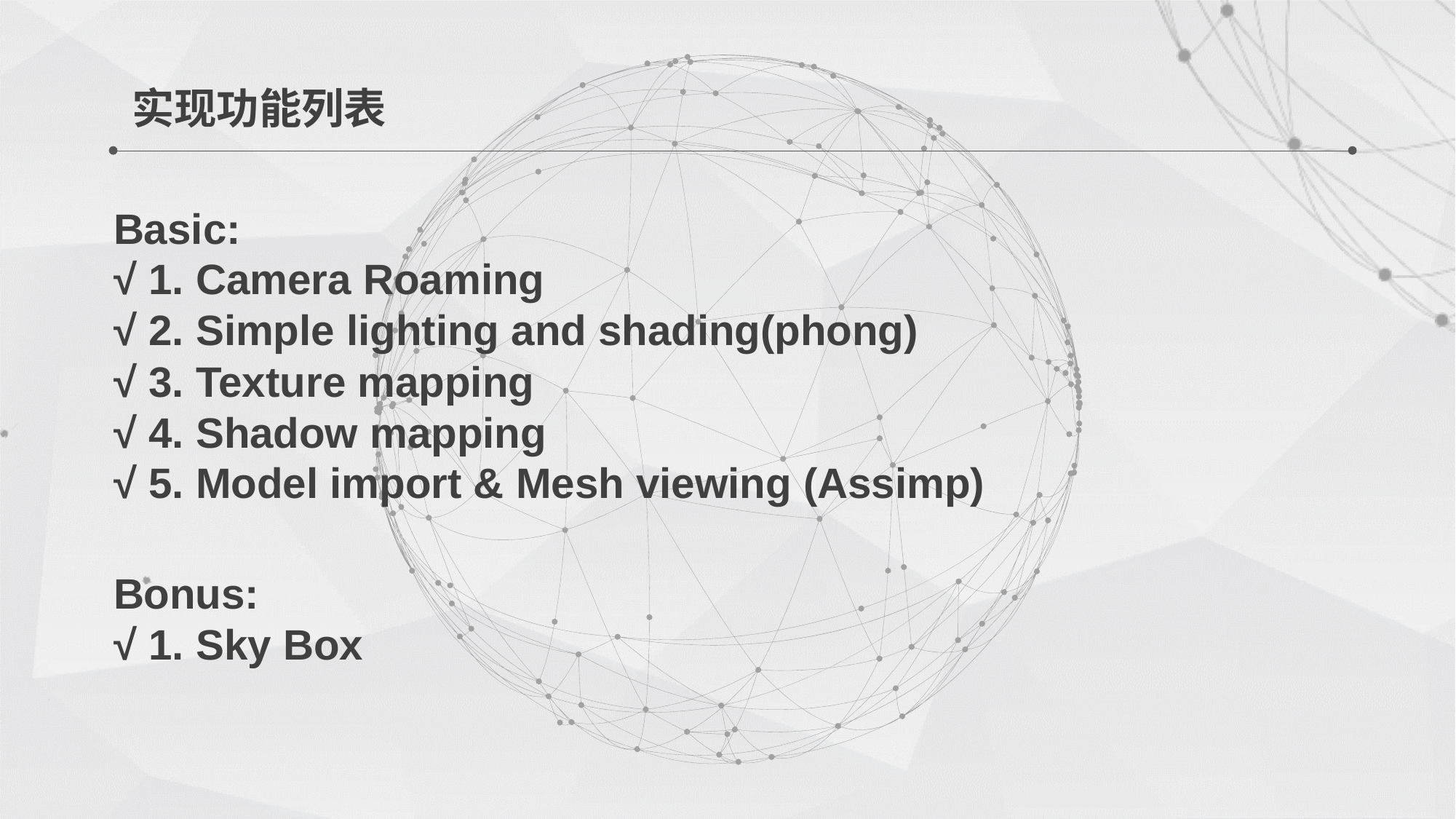

实现功能列表

Basic:
√ 1. Camera Roaming
√ 2. Simple lighting and shading(phong)
√ 3. Texture mapping
√ 4. Shadow mapping
√ 5. Model import & Mesh viewing (Assimp)
Bonus:
√ 1. Sky Box